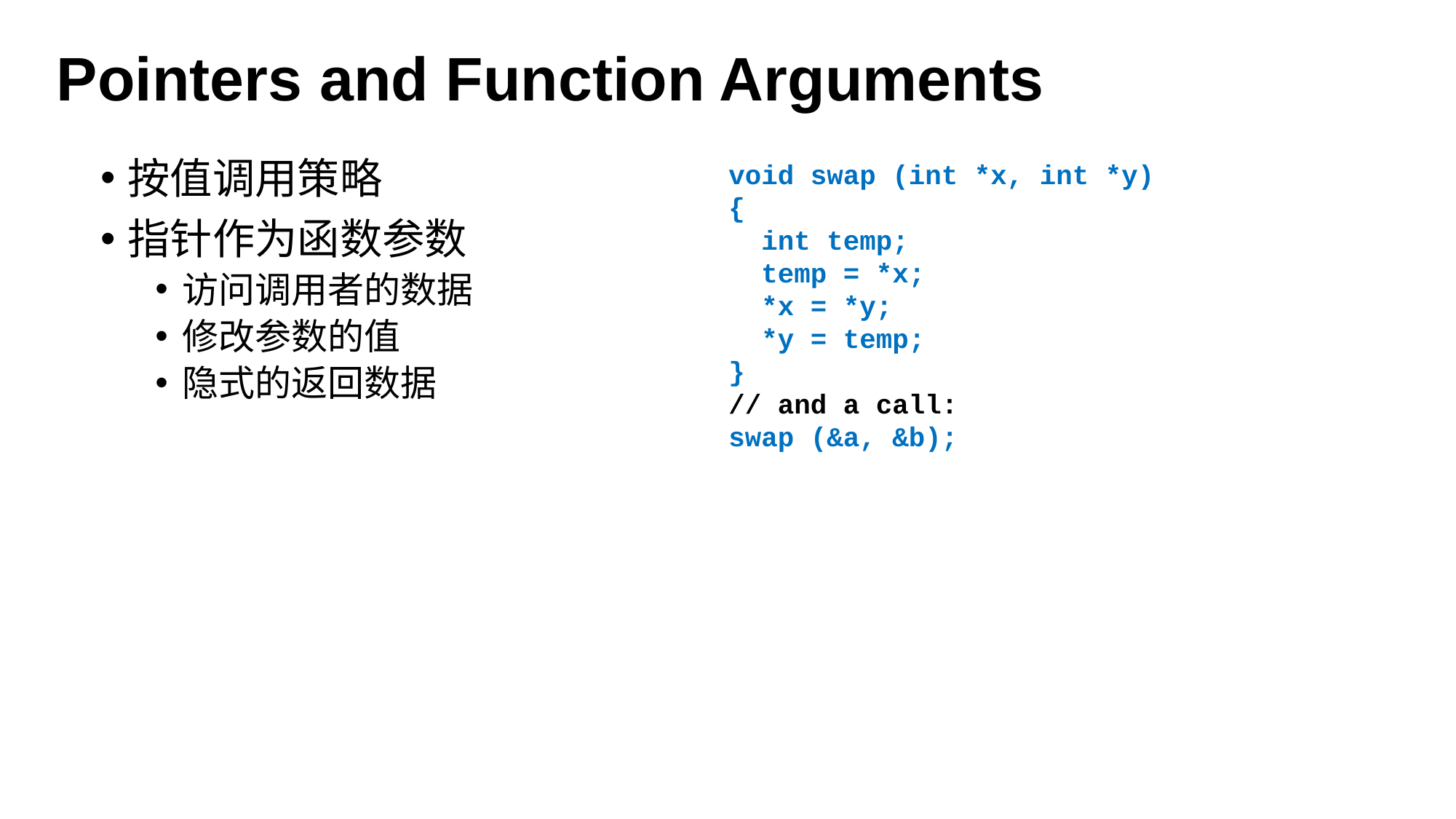

# Pointers and Function Arguments
按值调用策略
指针作为函数参数
访问调用者的数据
修改参数的值
隐式的返回数据

void swap (int *x, int *y)
{
  int temp;
  temp = *x;
  *x = *y;
  *y = temp;
}
// and a call:
swap (&a, &b);